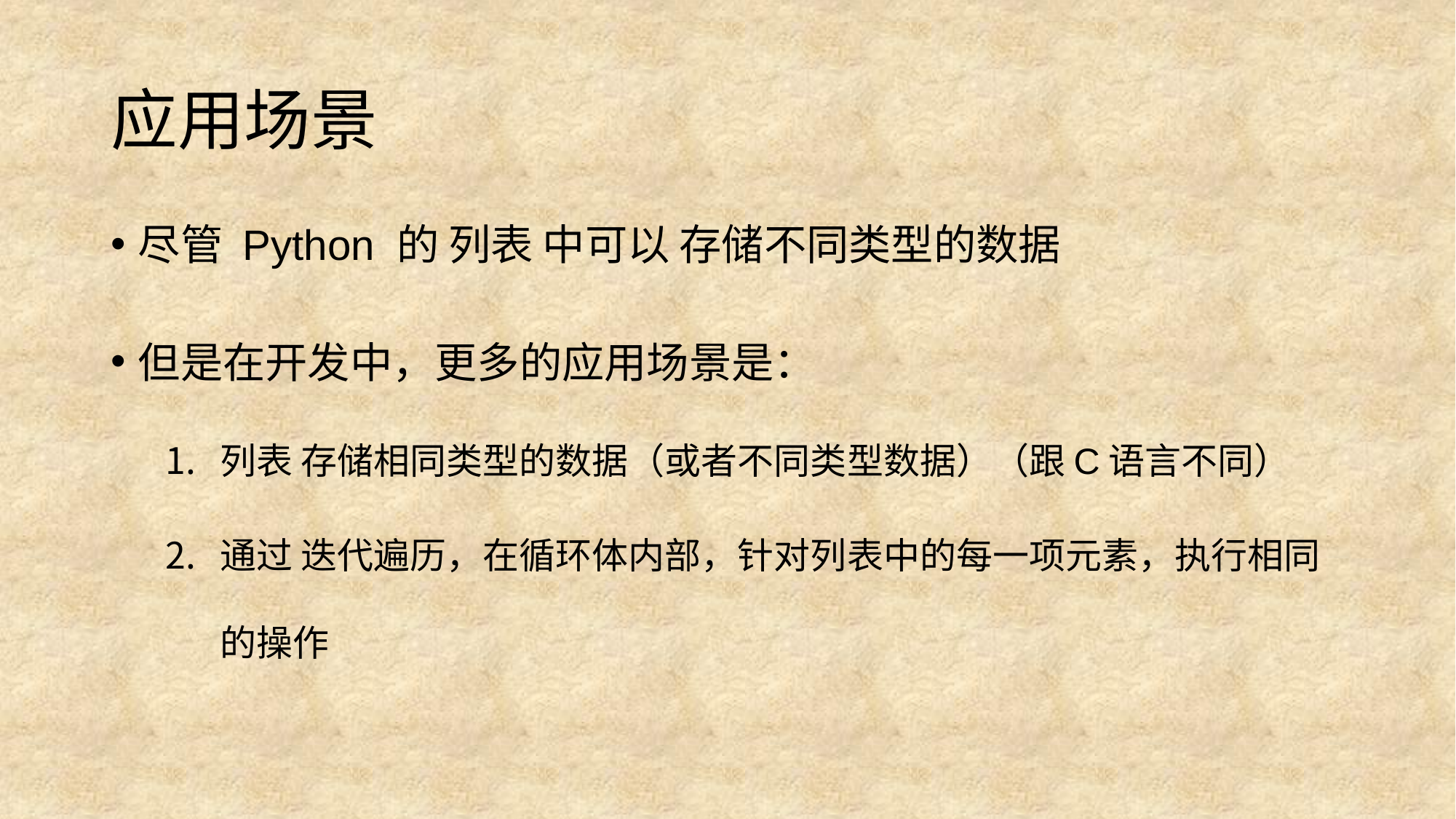

# 应用场景
尽管 Python 的 列表 中可以 存储不同类型的数据
但是在开发中，更多的应用场景是：
列表 存储相同类型的数据（或者不同类型数据）（跟C语言不同）
通过 迭代遍历，在循环体内部，针对列表中的每一项元素，执行相同的操作